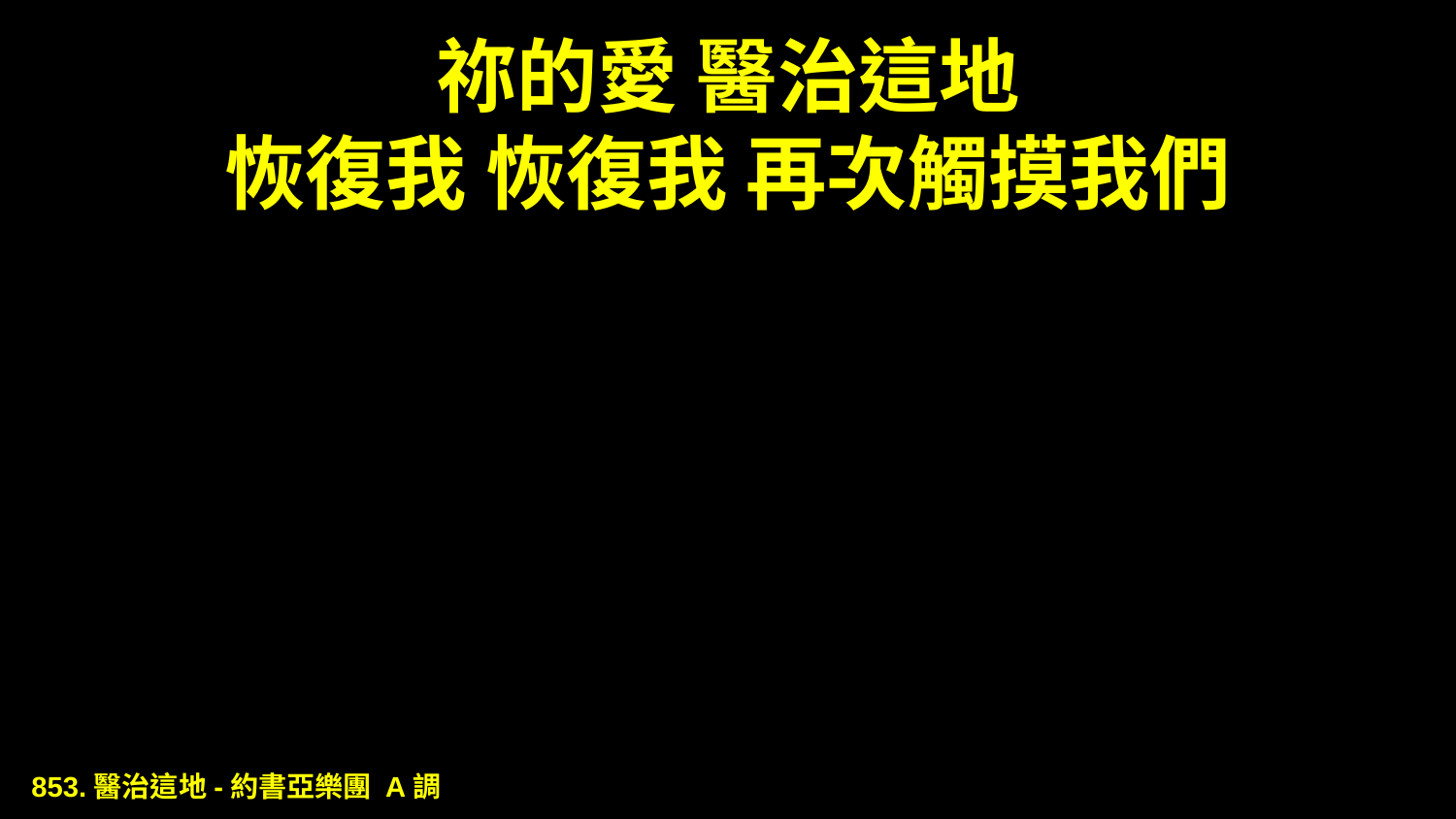

# 祢的愛 醫治這地 恢復我 恢復我 再次觸摸我們
853.醫治這地-約書亞樂團 A調